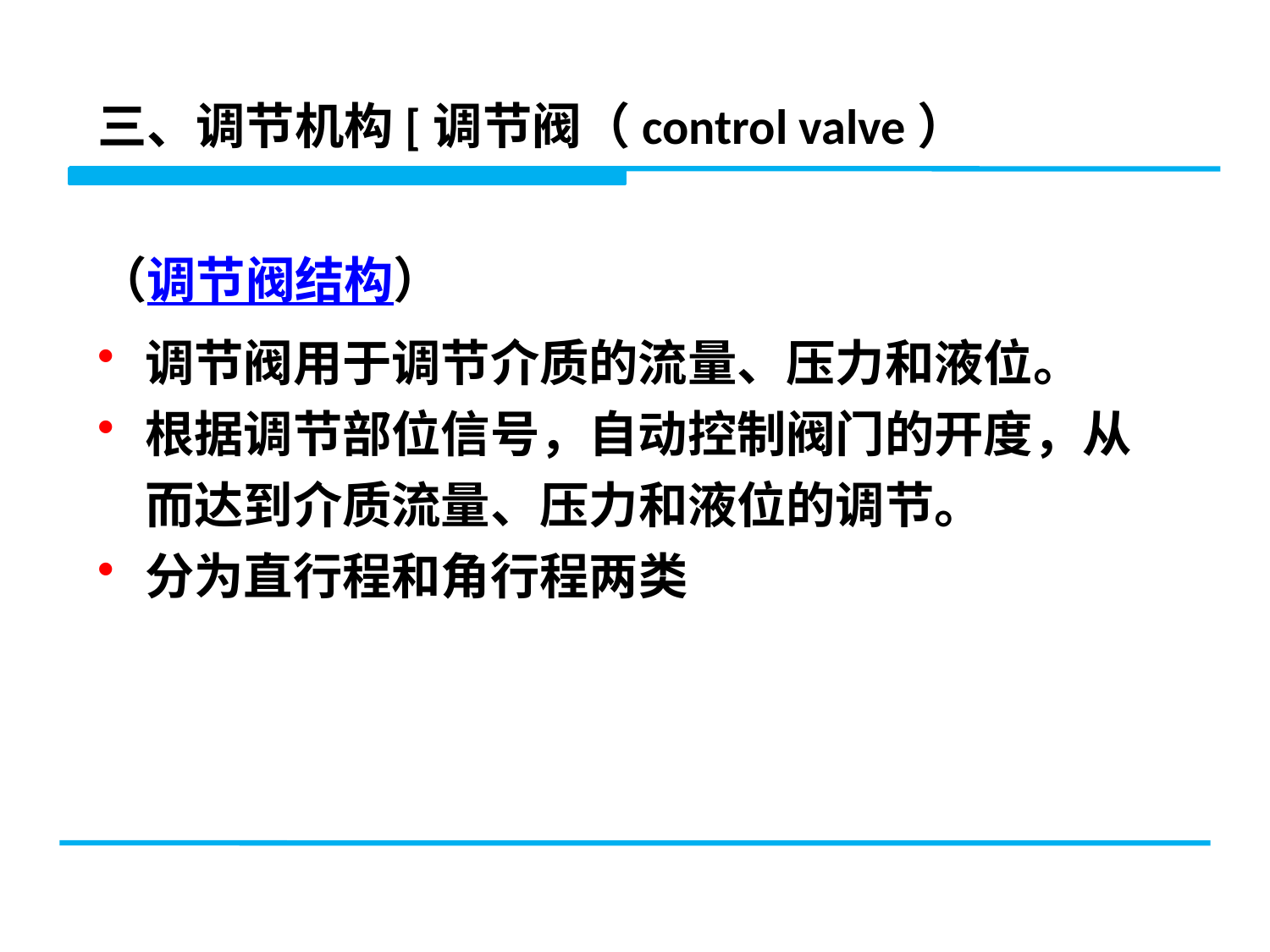

三、调节机构[调节阀（control valve）

（调节阀结构）
调节阀用于调节介质的流量、压力和液位。
根据调节部位信号，自动控制阀门的开度，从而达到介质流量、压力和液位的调节。
分为直行程和角行程两类